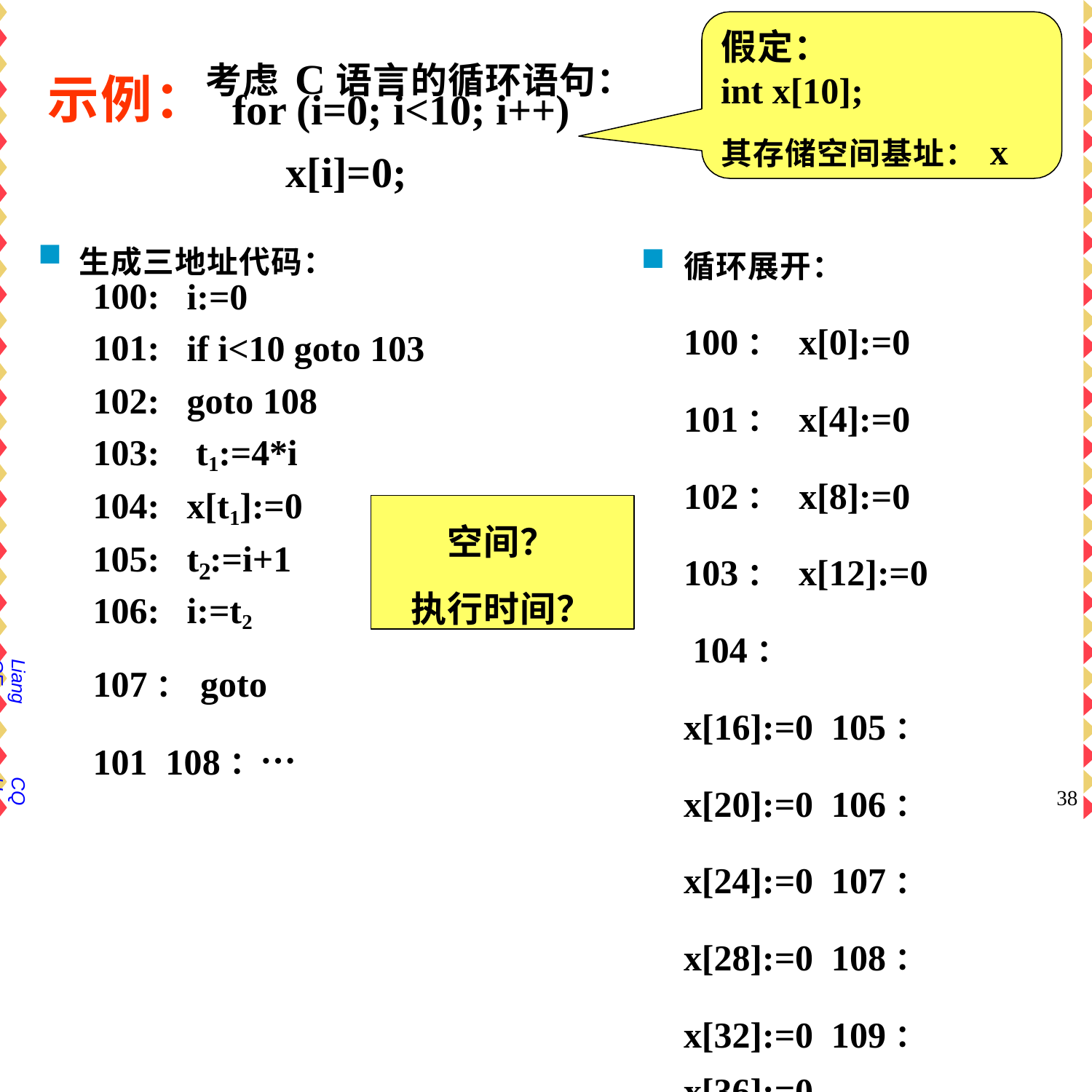

# 示例：考虑C语言的循环语句：

假定：
int x[10];
其存储空间基址：x
for (i=0; i<10; i++)  x[i]=0;
生成三地址代码：
循环展开：  100： x[0]:=0  101： x[4]:=0  102： x[8]:=0  103： x[12]:=0  104： x[16]:=0  105： x[20]:=0  106： x[24]:=0  107： x[28]:=0  108： x[32]:=0  109： x[36]:=0
100:
101:
102:
103:
104:
105:
106:
i:=0
if i<10 goto 103
goto 108  t1:=4*i
x[t1]:=0
空间？  执行时间？
t :=i+1
2
i:=t2
107：goto 101  108：…
Liang GE
CQU
38